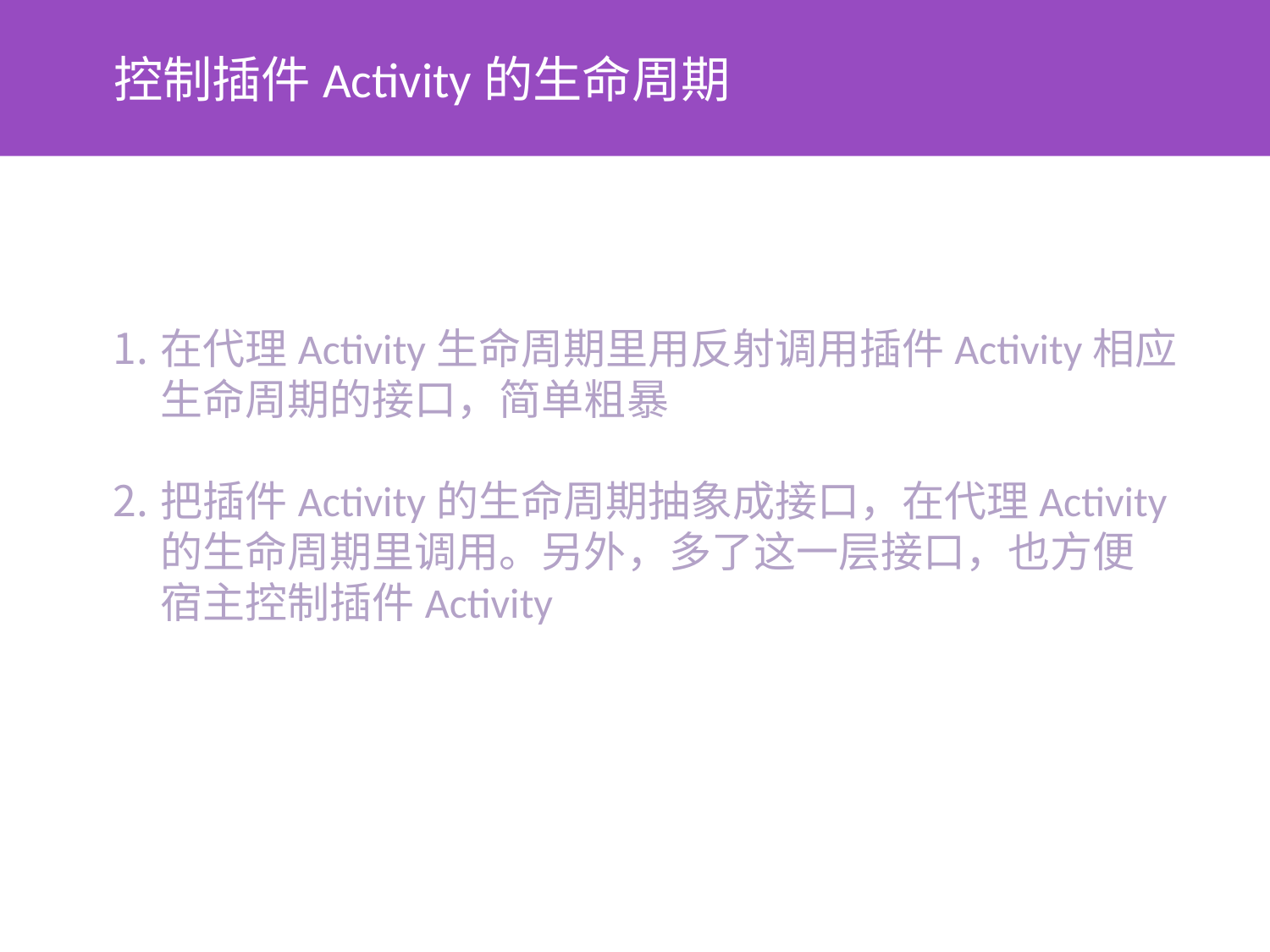

控制插件Activity的生命周期
在代理Activity生命周期里用反射调用插件Activity相应
生命周期的接口，简单粗暴
把插件Activity的生命周期抽象成接口，在代理Activity
的生命周期里调用。另外，多了这一层接口，也方便
宿主控制插件Activity